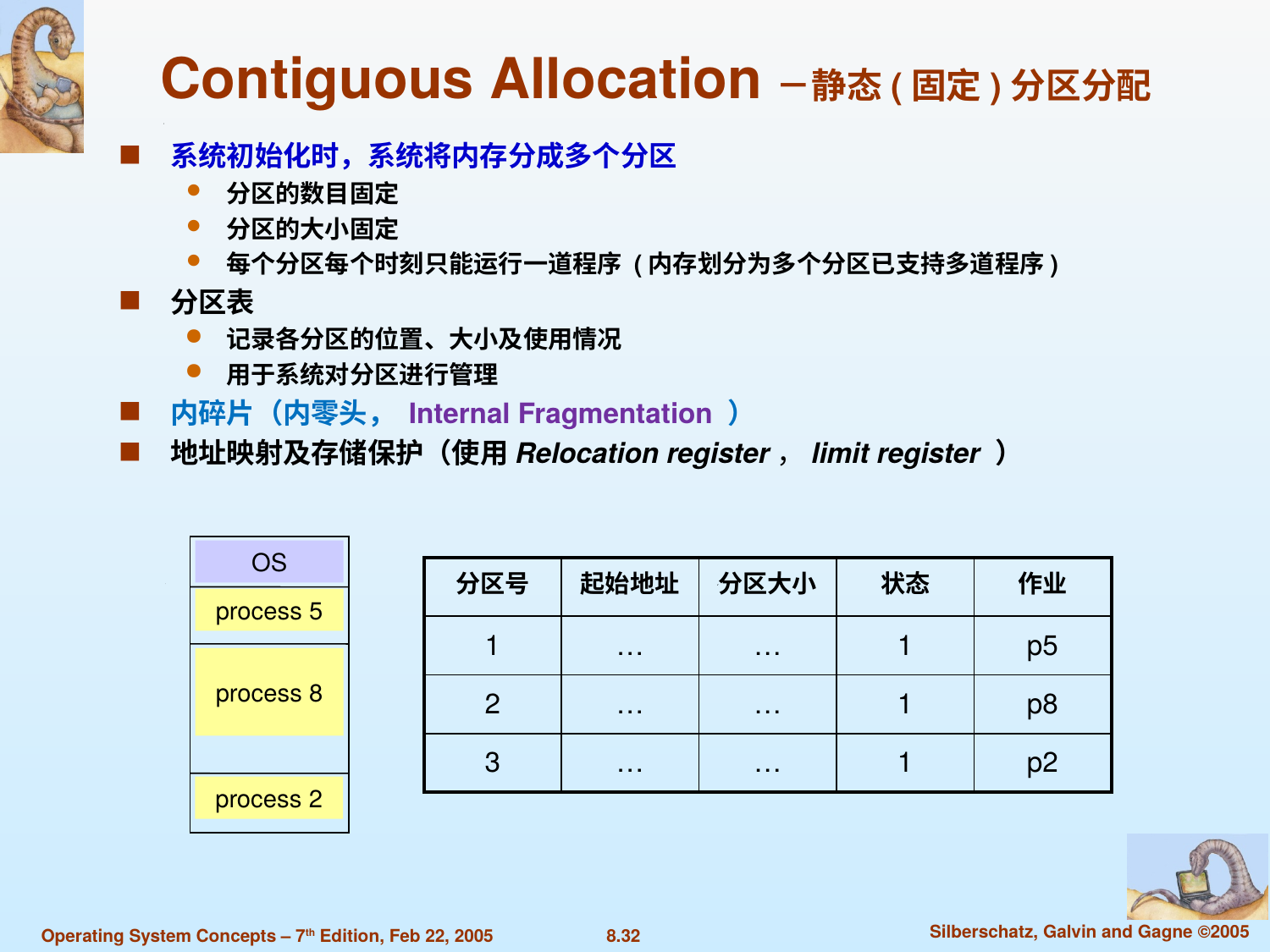

Contiguous Allocation－静态(固定)分区分配
系统初始化时，系统将内存分成多个分区
分区的数目固定
分区的大小固定
每个分区每个时刻只能运行一道程序 (内存划分为多个分区已支持多道程序)
分区表
记录各分区的位置、大小及使用情况
用于系统对分区进行管理
内碎片（内零头， Internal Fragmentation ）
地址映射及存储保护（使用Relocation register，limit register ）

OS
| 分区号 | 起始地址 | 分区大小 | 状态 | 作业 |
| --- | --- | --- | --- | --- |
| 1 | … | … | 1 | p5 |
| 2 | … | … | 1 | p8 |
| 3 | … | … | 1 | p2 |

process 5

process 8

process 2